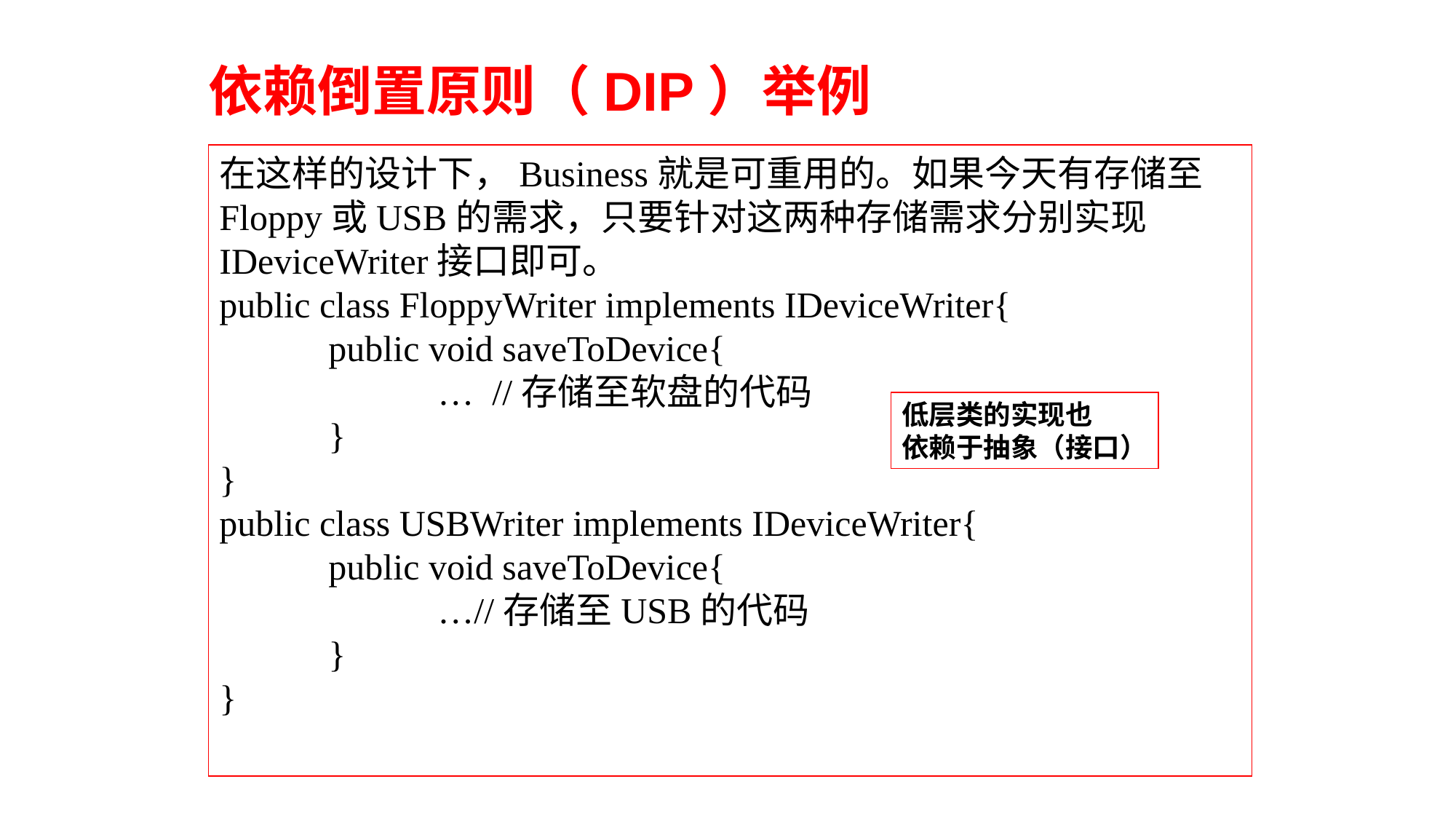

依赖倒置原则（DIP）举例
在这样的设计下，Business就是可重用的。如果今天有存储至Floppy或USB的需求，只要针对这两种存储需求分别实现IDeviceWriter接口即可。
public class FloppyWriter implements IDeviceWriter{
	public void saveToDevice{
		…  //存储至软盘的代码
	}
}
public class USBWriter implements IDeviceWriter{
	public void saveToDevice{
		…//存储至USB的代码
	}
}

低层类的实现也
依赖于抽象（接口）
165